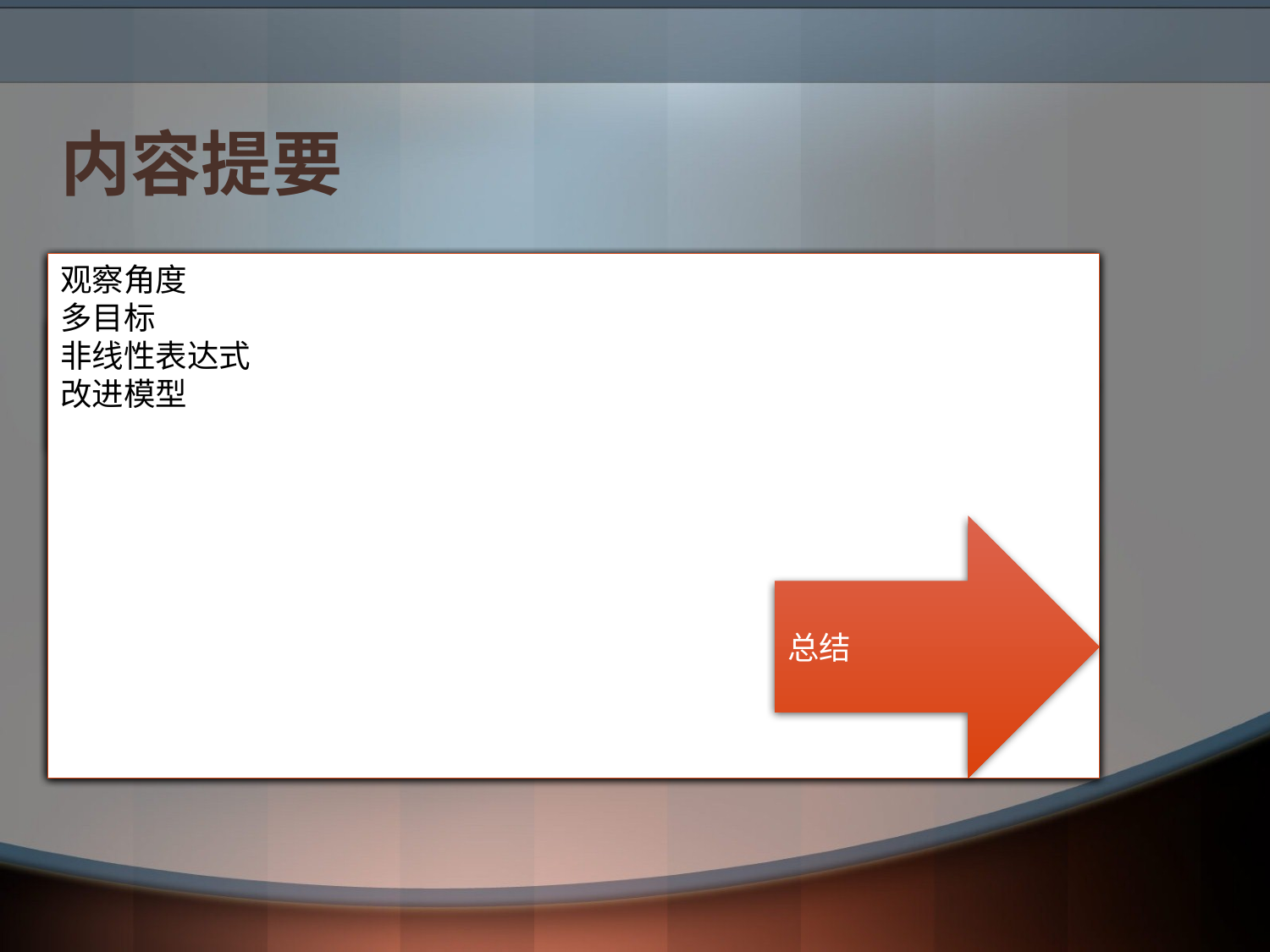

# 内容提要
意义
要素
数学规划
建模技巧
总结
概念
基础
常用范式
标准型
一般型
求解器
观察角度
多目标
非线性表达式
改进模型